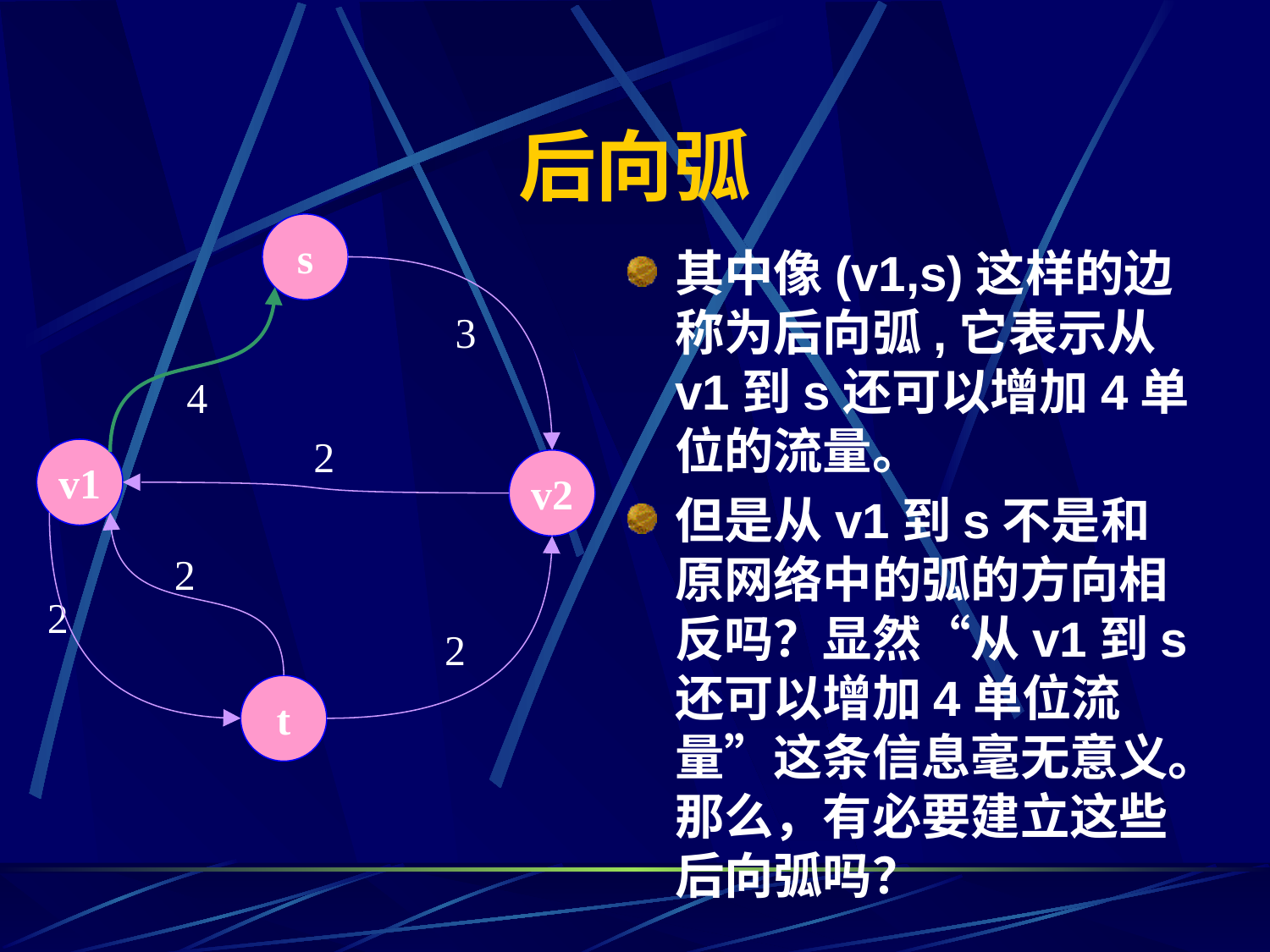

# 后向弧
s
其中像(v1,s)这样的边称为后向弧,它表示从v1到s还可以增加4单位的流量。
但是从v1到s不是和原网络中的弧的方向相反吗？显然“从v1到s还可以增加4单位流量”这条信息毫无意义。那么，有必要建立这些后向弧吗？

3
4
2
v1
v2
2
2
2
t